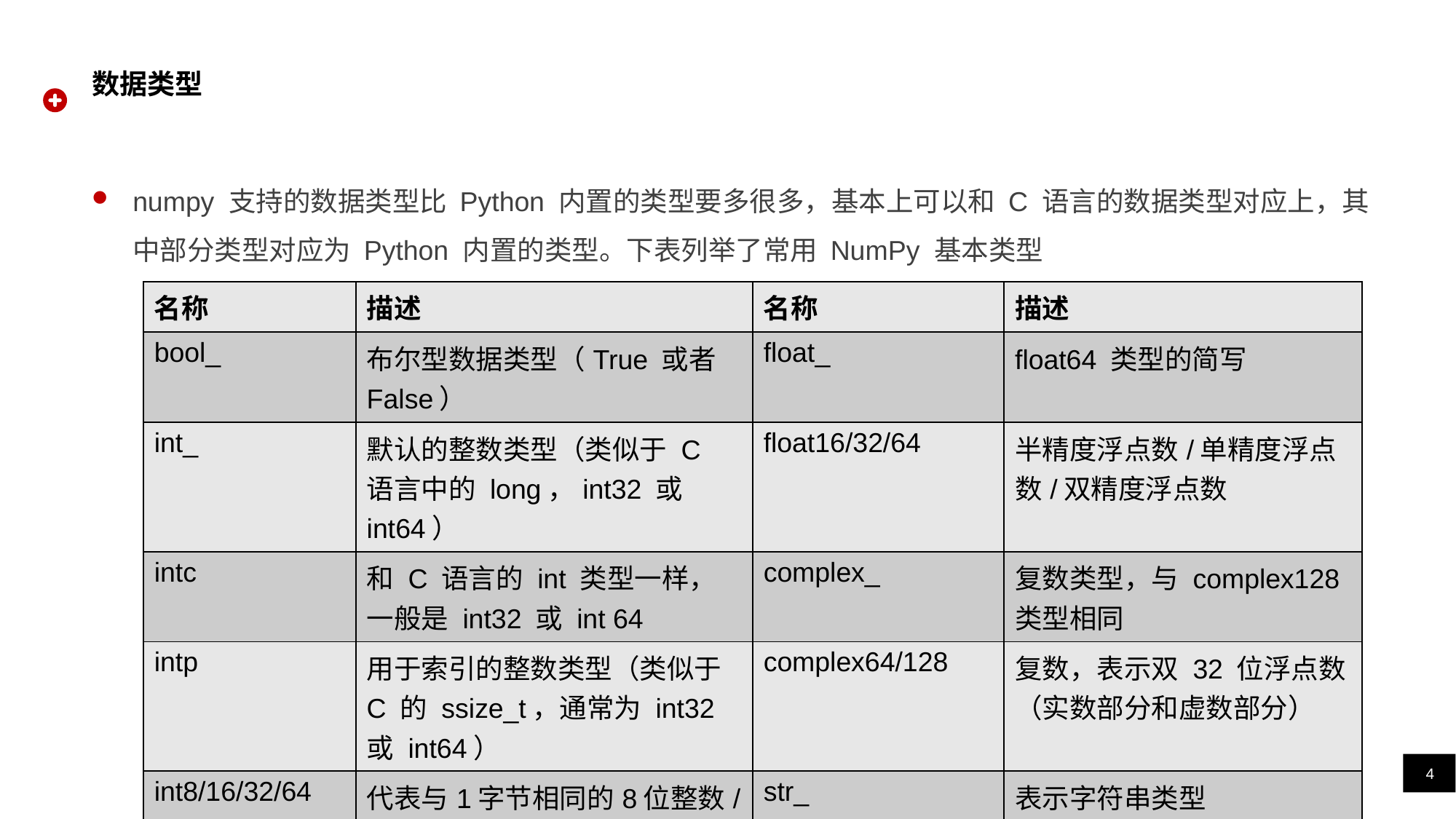

# 数据类型
numpy 支持的数据类型比 Python 内置的类型要多很多，基本上可以和 C 语言的数据类型对应上，其中部分类型对应为 Python 内置的类型。下表列举了常用 NumPy 基本类型

| 名称 | 描述 | 名称 | 描述 |
| --- | --- | --- | --- |
| bool\_ | 布尔型数据类型（True 或者 False） | float\_ | float64 类型的简写 |
| int\_ | 默认的整数类型（类似于 C 语言中的 long，int32 或 int64） | float16/32/64 | 半精度浮点数/单精度浮点数/双精度浮点数 |
| intc | 和 C 语言的 int 类型一样，一般是 int32 或 int 64 | complex\_ | 复数类型，与 complex128 类型相同 |
| intp | 用于索引的整数类型（类似于 C 的 ssize\_t，通常为 int32 或 int64） | complex64/128 | 复数，表示双 32 位浮点数（实数部分和虚数部分） |
| int8/16/32/64 | 代表与1字节相同的8位整数/ 代表与2字节相同的16位整数... | str\_ | 表示字符串类型 |
| uint8/16/32/64 | 代表1字节（8位）无符号整数/ 代表与2字节相同的16位整数... | string\_ | 表示字节串类型,也就是bytes类型 |